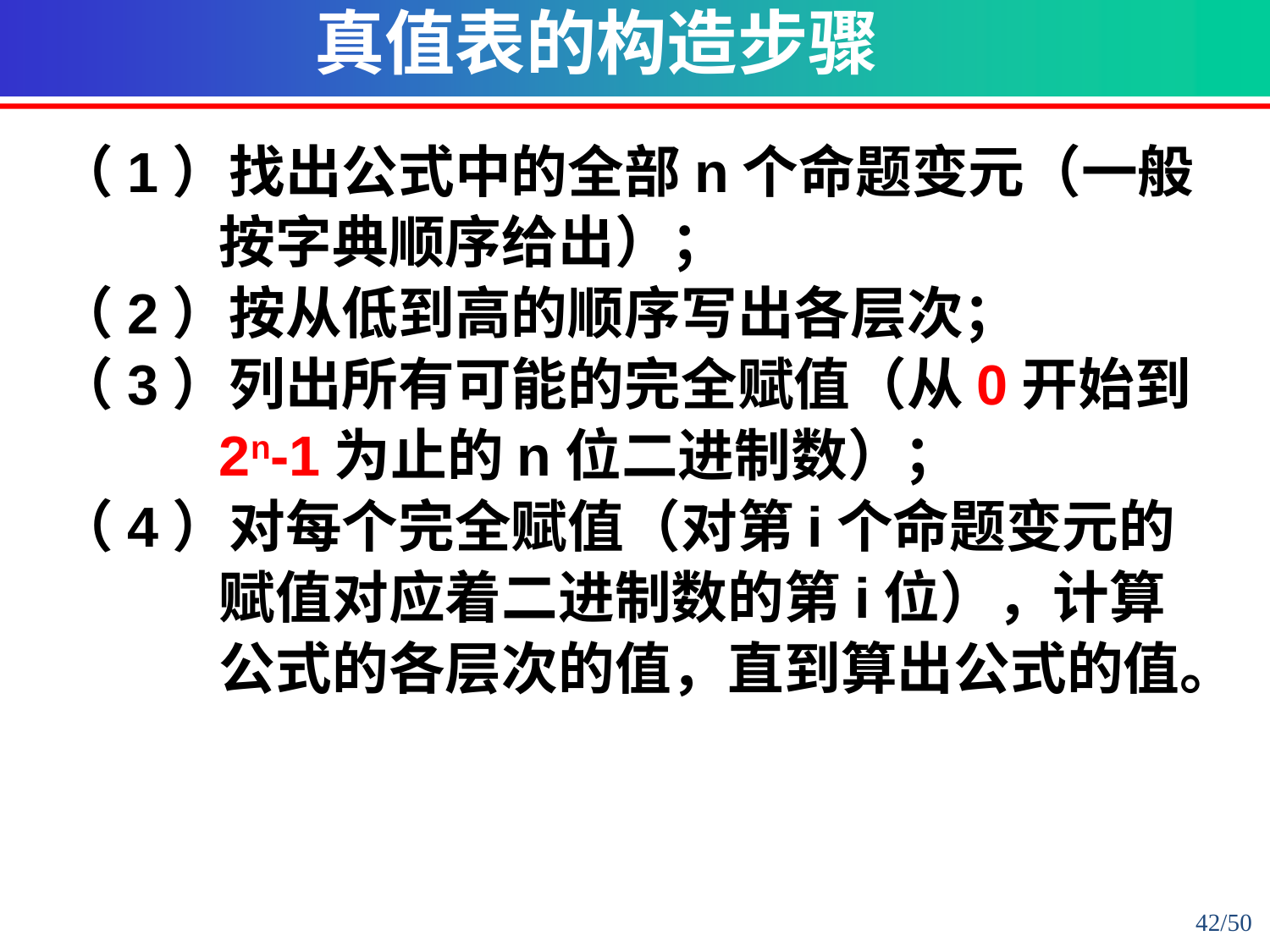

真值表的构造步骤
（1）找出公式中的全部n个命题变元（一般按字典顺序给出）；
（2）按从低到高的顺序写出各层次；
（3）列出所有可能的完全赋值（从0开始到2n-1为止的n位二进制数）；
（4）对每个完全赋值（对第i个命题变元的赋值对应着二进制数的第i位），计算公式的各层次的值，直到算出公式的值。
42/50